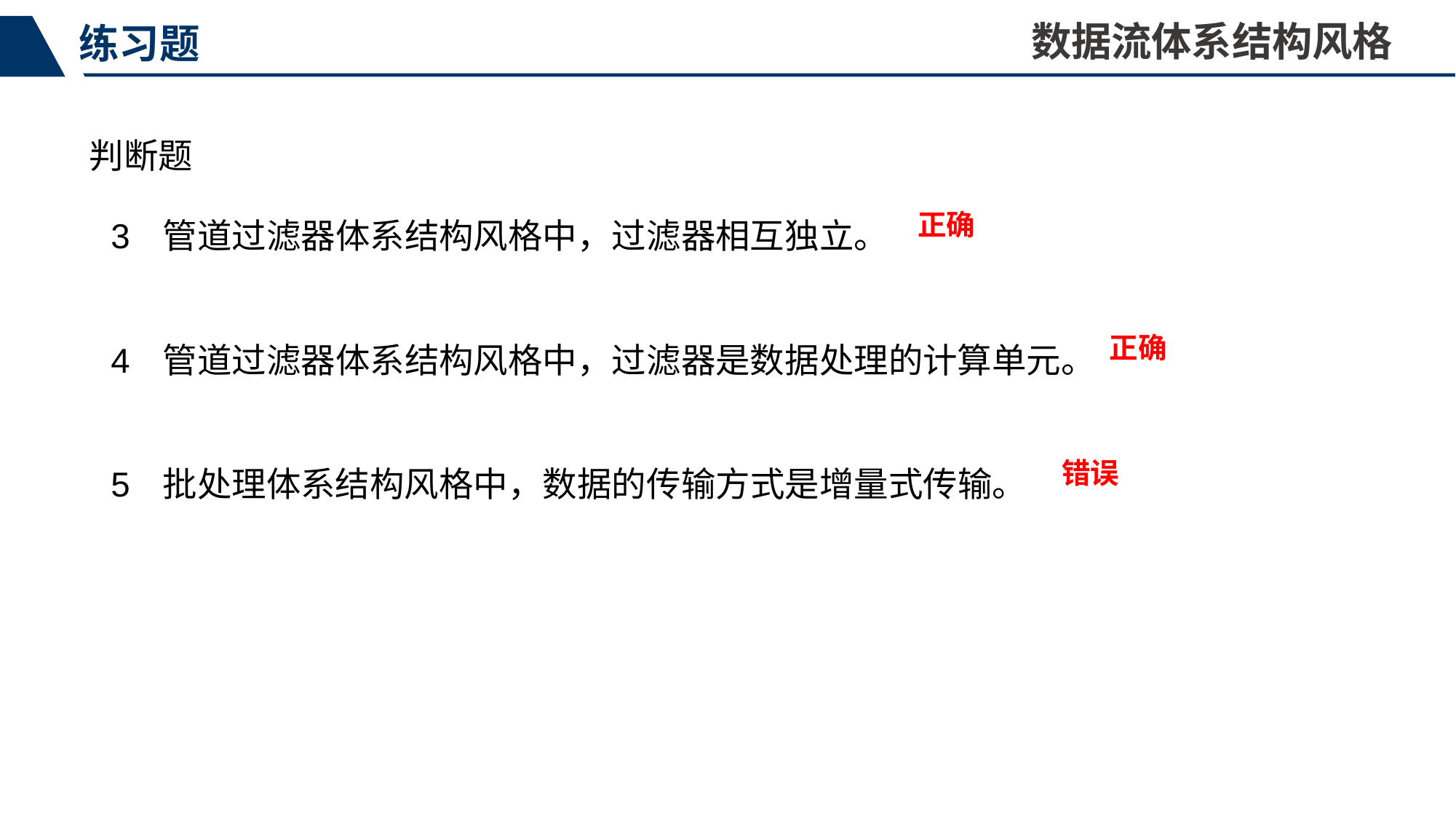

数据流体系结构风格

练习题

判断题

管道过滤器体系结构风格中，过滤器相互独立。

管道过滤器体系结构风格中，过滤器是数据处理的计算单元。

批处理体系结构风格中，数据的传输方式是增量式传输。
正确
正确
错误